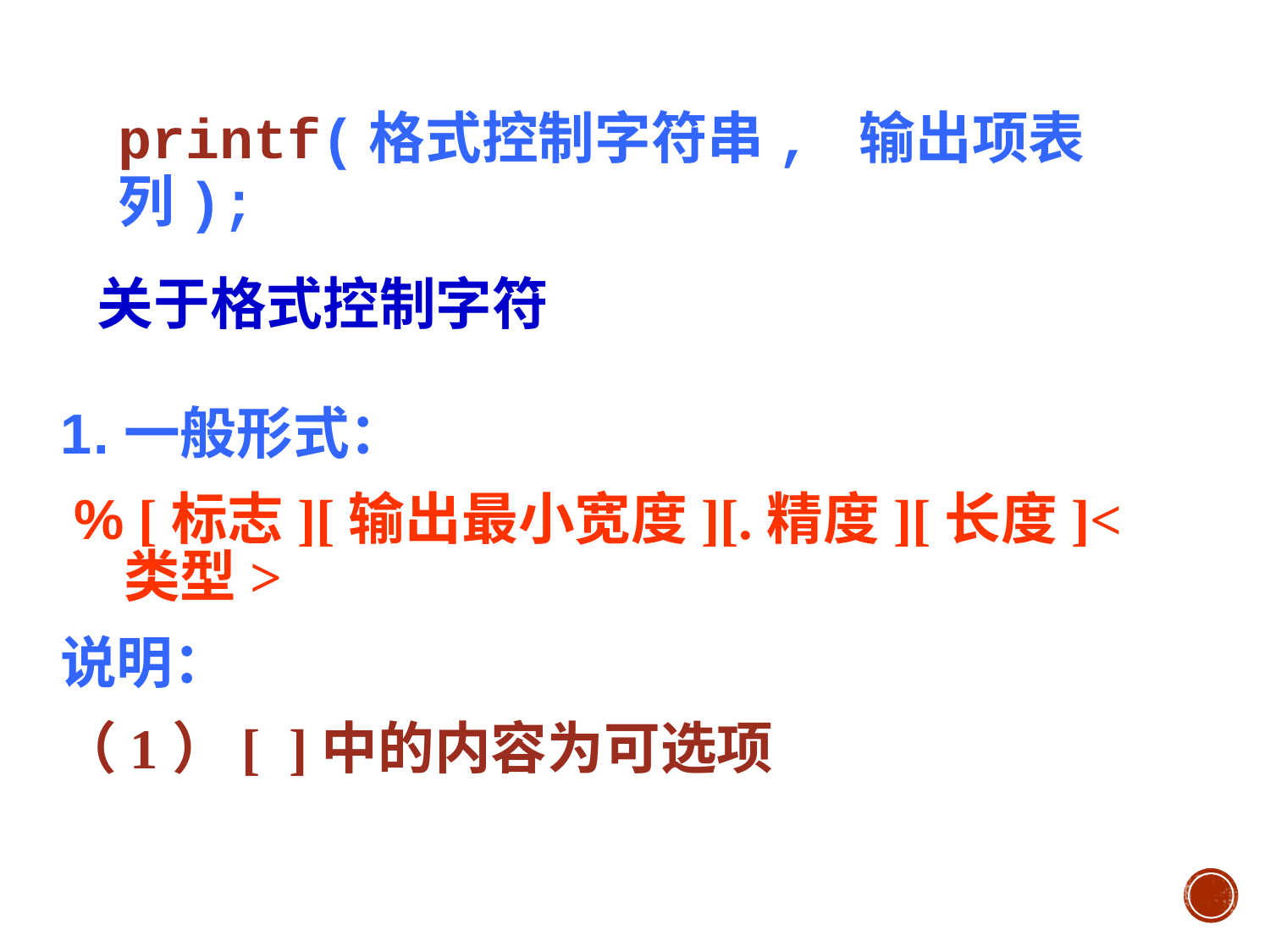

printf(格式控制字符串, 输出项表列);
关于格式控制字符
一般形式：
 % [标志][输出最小宽度][.精度][长度]<类型>
说明：
（1）[  ]中的内容为可选项